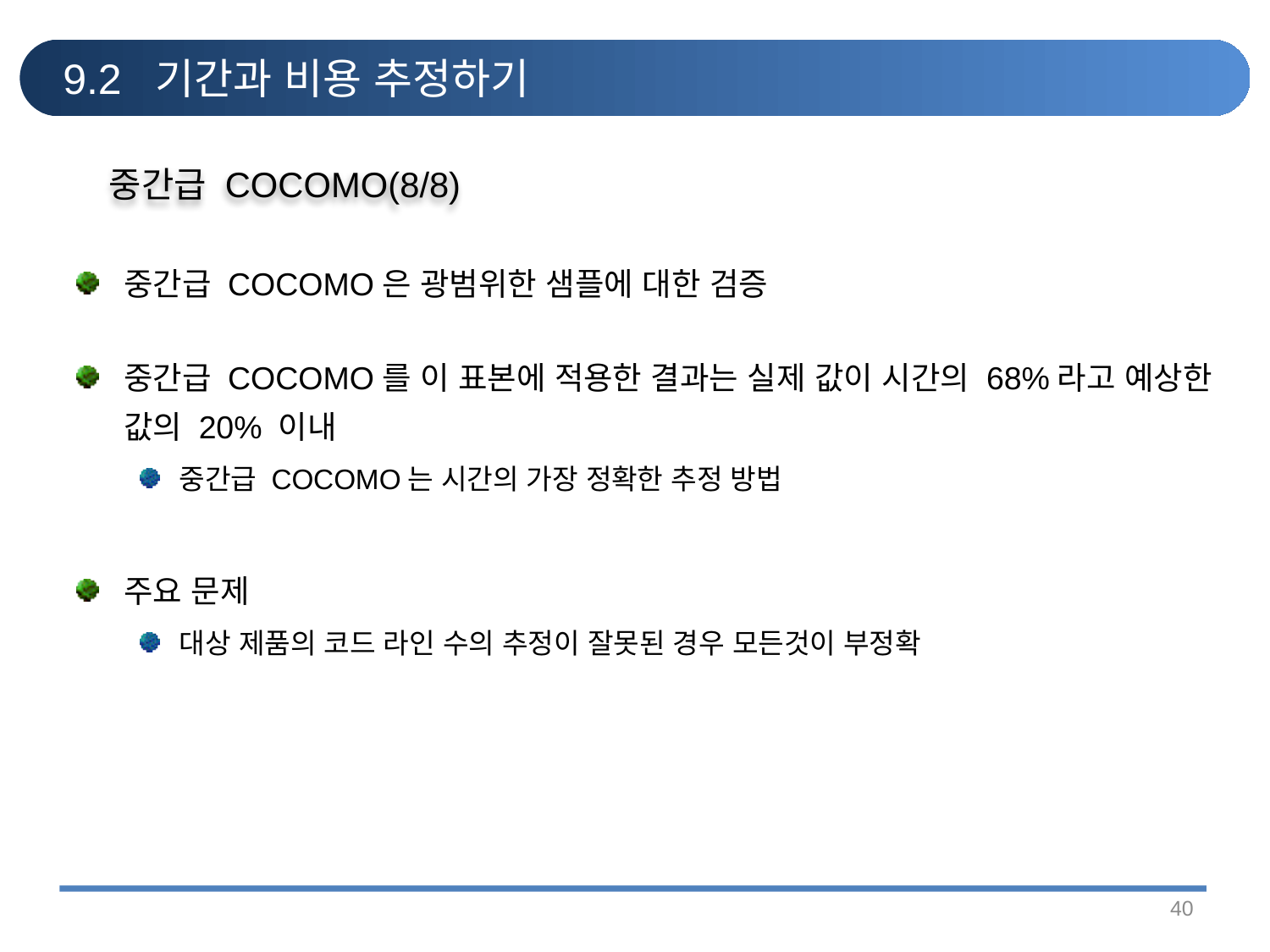

# 9.2  기간과 비용 추정하기
중간급 COCOMO(8/8)
중간급 COCOMO은 광범위한 샘플에 대한 검증
중간급 COCOMO를 이 표본에 적용한 결과는 실제 값이 시간의 68%라고 예상한 값의 20% 이내
중간급 COCOMO는 시간의 가장 정확한 추정 방법

주요 문제
대상 제품의 코드 라인 수의 추정이 잘못된 경우 모든것이 부정확
40